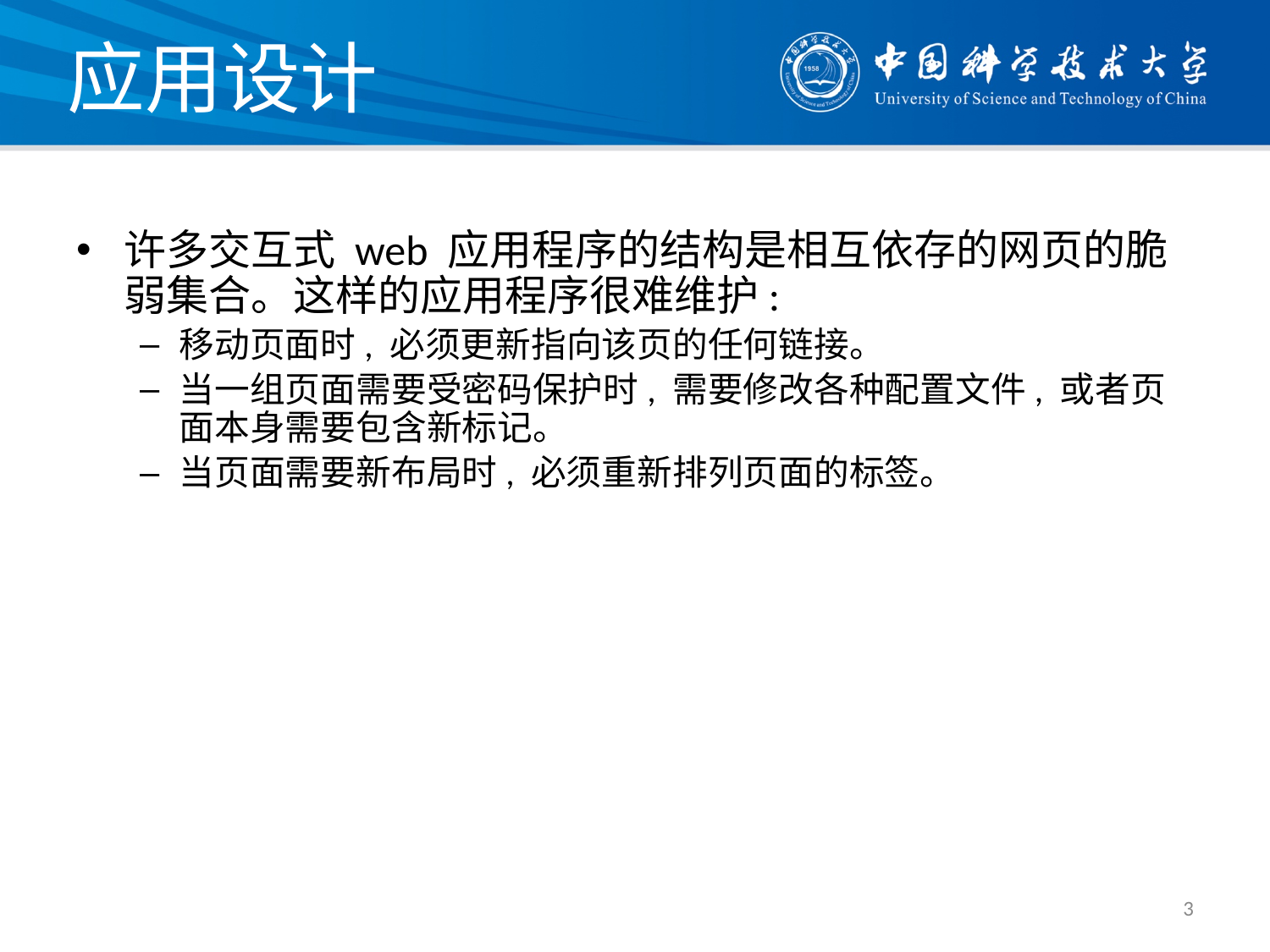

# 应用设计
许多交互式 web 应用程序的结构是相互依存的网页的脆弱集合。这样的应用程序很难维护:
移动页面时, 必须更新指向该页的任何链接。
当一组页面需要受密码保护时, 需要修改各种配置文件, 或者页面本身需要包含新标记。
当页面需要新布局时, 必须重新排列页面的标签。

3